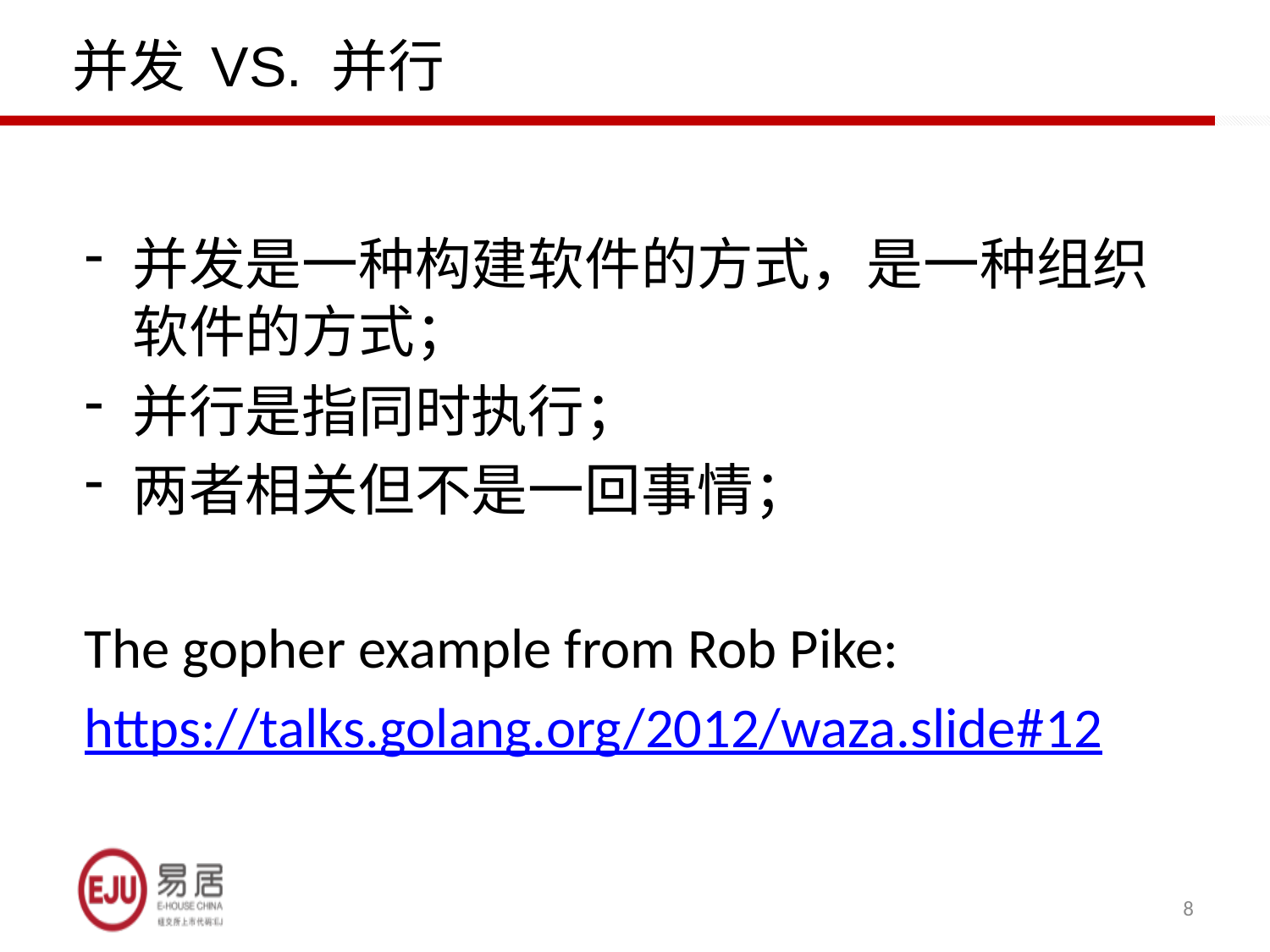

# 并发 VS. 并行
并发是一种构建软件的方式，是一种组织软件的方式；
并行是指同时执行；
两者相关但不是一回事情；

The gopher example from Rob Pike:
https://talks.golang.org/2012/waza.slide#12

8